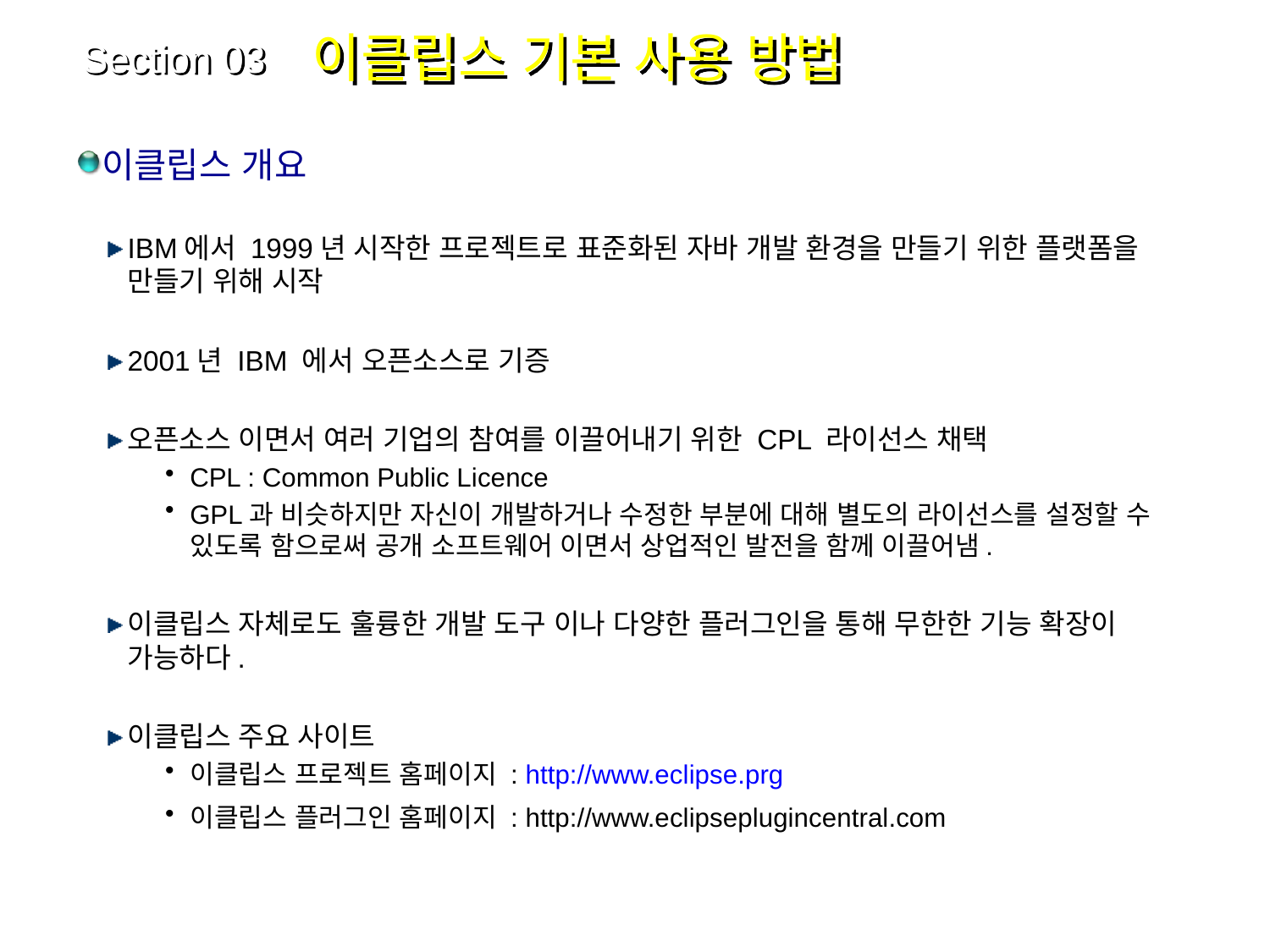

이클립스 기본 사용 방법
Section 03
이클립스 개요

IBM에서 1999년 시작한 프로젝트로 표준화된 자바 개발 환경을 만들기 위한 플랫폼을 만들기 위해 시작

2001년 IBM 에서 오픈소스로 기증

오픈소스 이면서 여러 기업의 참여를 이끌어내기 위한 CPL 라이선스 채택
CPL : Common Public Licence
GPL과 비슷하지만 자신이 개발하거나 수정한 부분에 대해 별도의 라이선스를 설정할 수 있도록 함으로써 공개 소프트웨어 이면서 상업적인 발전을 함께 이끌어냄.

이클립스 자체로도 훌륭한 개발 도구 이나 다양한 플러그인을 통해 무한한 기능 확장이 가능하다.

이클립스 주요 사이트
이클립스 프로젝트 홈페이지 : http://www.eclipse.prg
이클립스 플러그인 홈페이지 : http://www.eclipseplugincentral.com